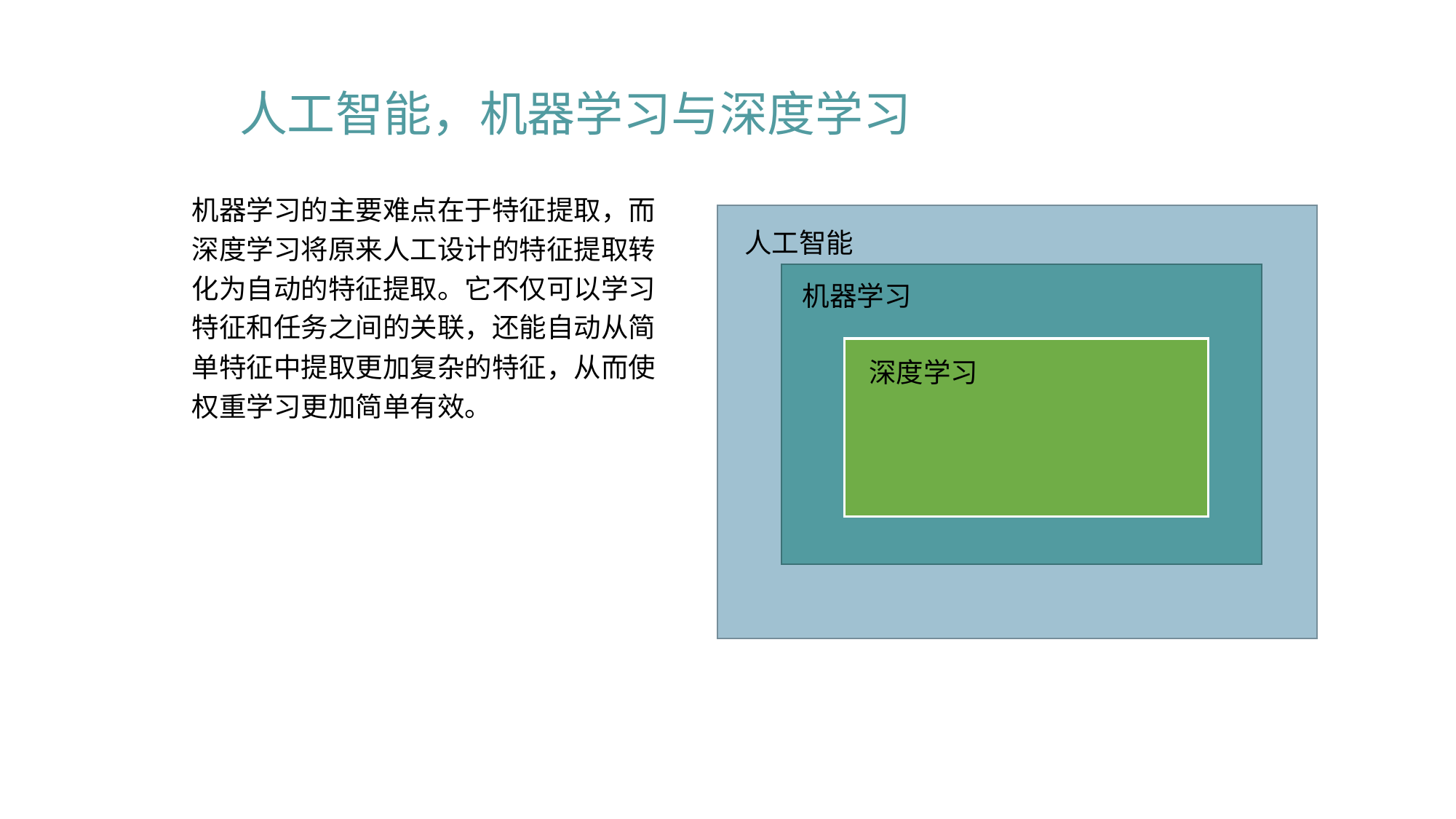

# 人工智能，机器学习与深度学习
机器学习的主要难点在于特征提取，而深度学习将原来人工设计的特征提取转化为自动的特征提取。它不仅可以学习特征和任务之间的关联，还能自动从简单特征中提取更加复杂的特征，从而使权重学习更加简单有效。

人工智能

机器学习

深度学习